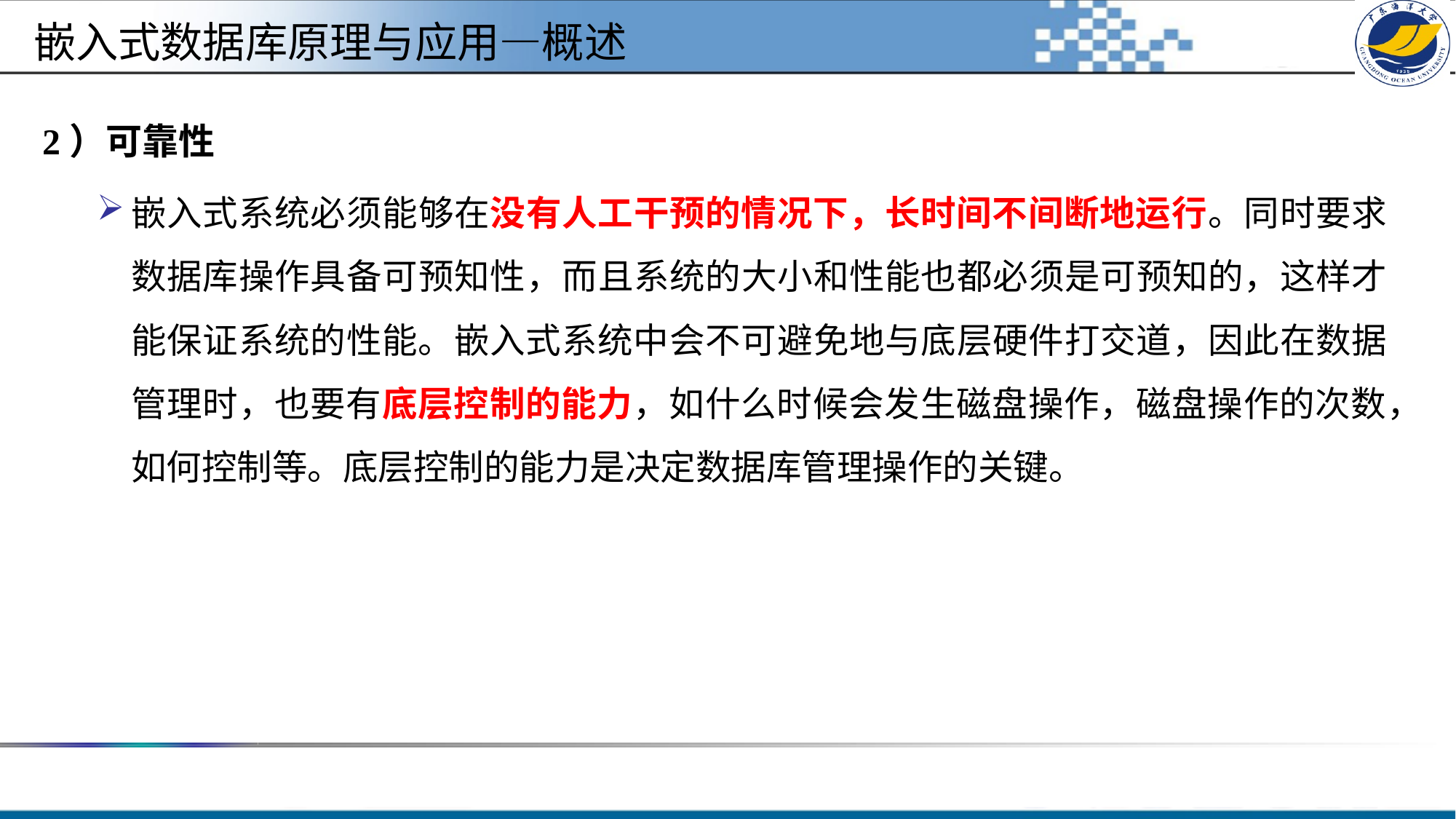

#
嵌入式数据库原理与应用—概述
2）可靠性
嵌入式系统必须能够在没有人工干预的情况下，长时间不间断地运行。同时要求数据库操作具备可预知性，而且系统的大小和性能也都必须是可预知的，这样才能保证系统的性能。嵌入式系统中会不可避免地与底层硬件打交道，因此在数据管理时，也要有底层控制的能力，如什么时候会发生磁盘操作，磁盘操作的次数，如何控制等。底层控制的能力是决定数据库管理操作的关键。